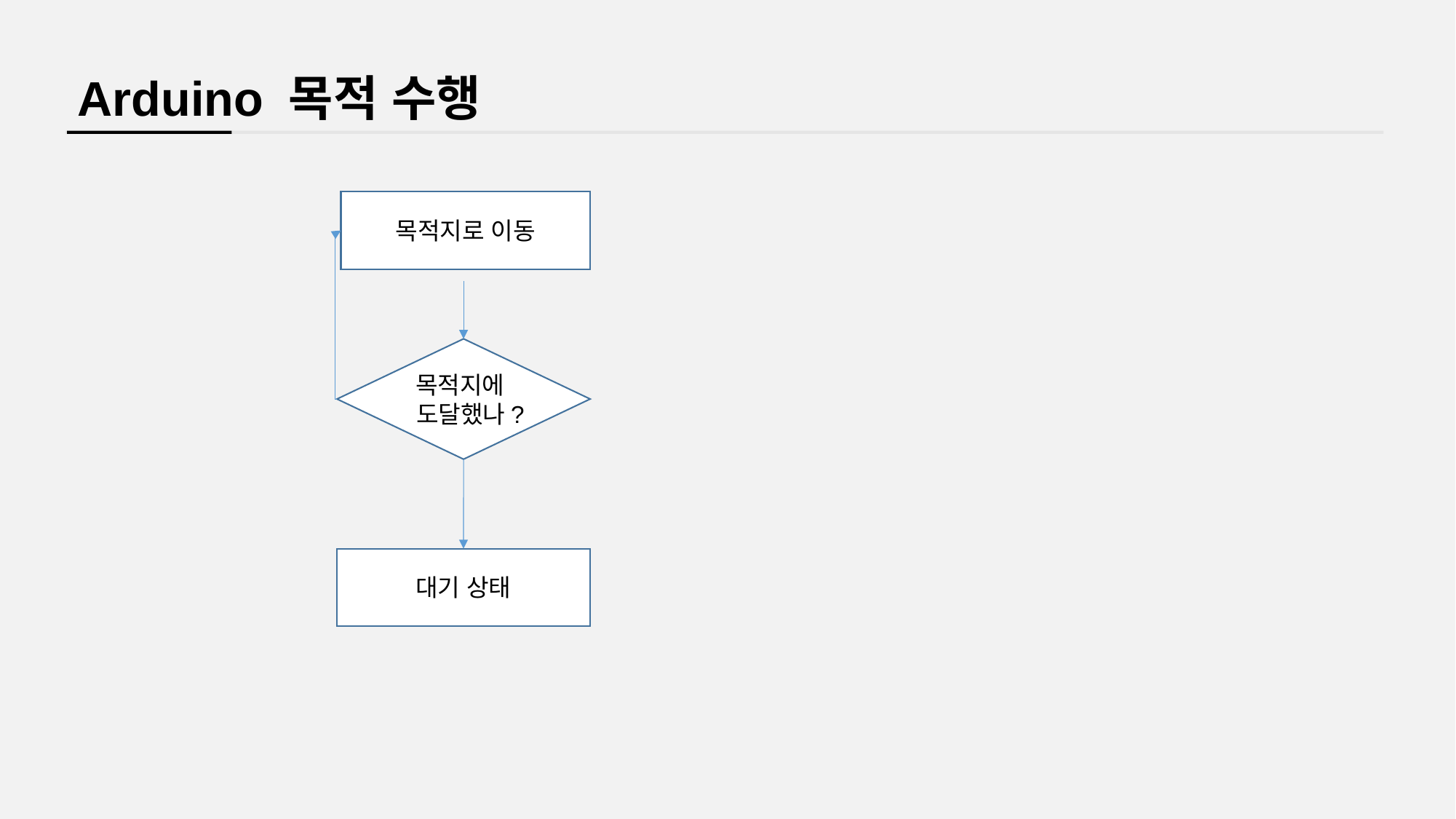

Arduino 목적 수행

목적지로 이동
목적지에
도달했나?
대기 상태